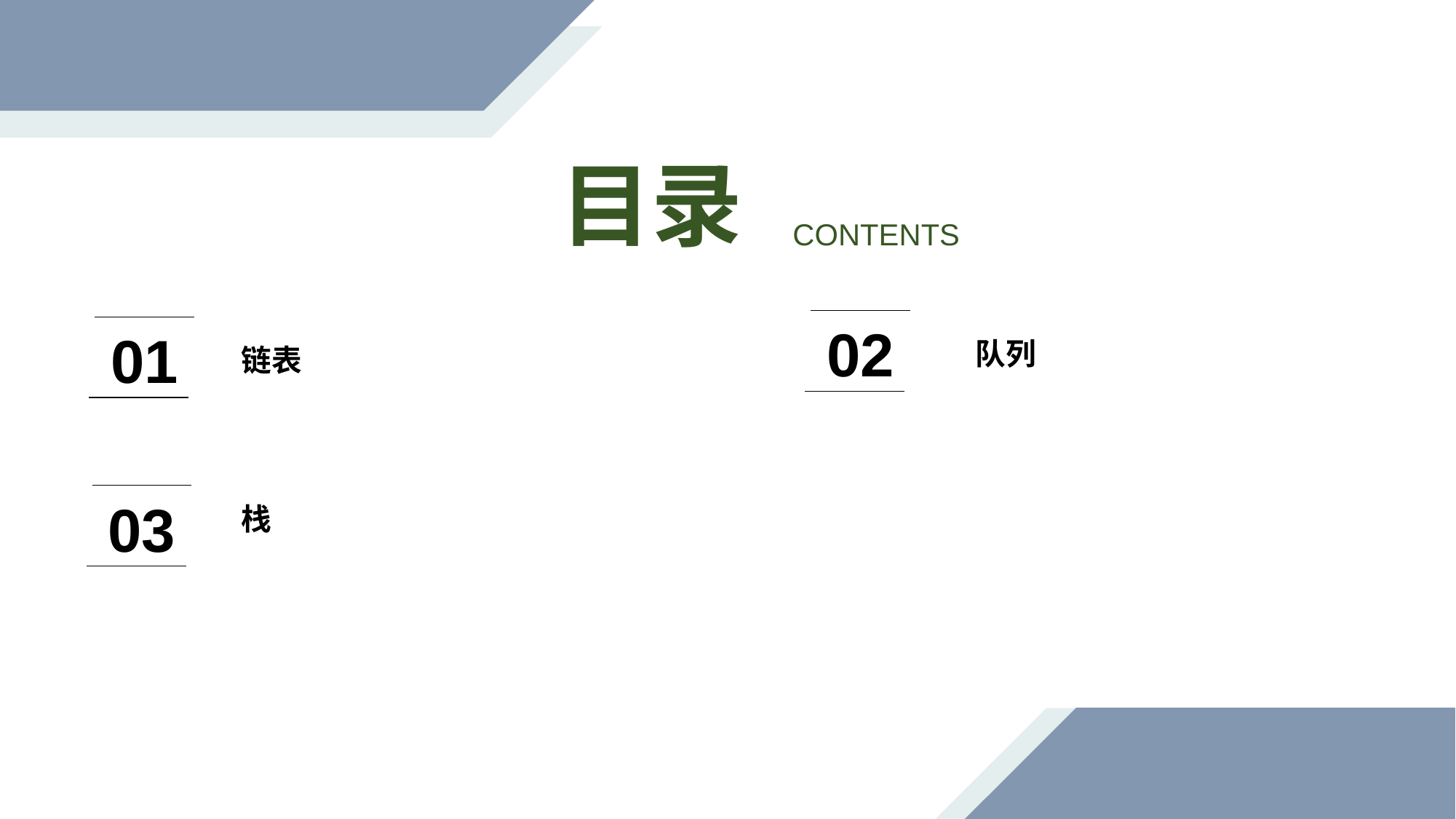

目录
 CONTENTS
02
01
队列
链表
03
栈
工作概述
Whatever is worth doing is worth doing well. Whatever is worth